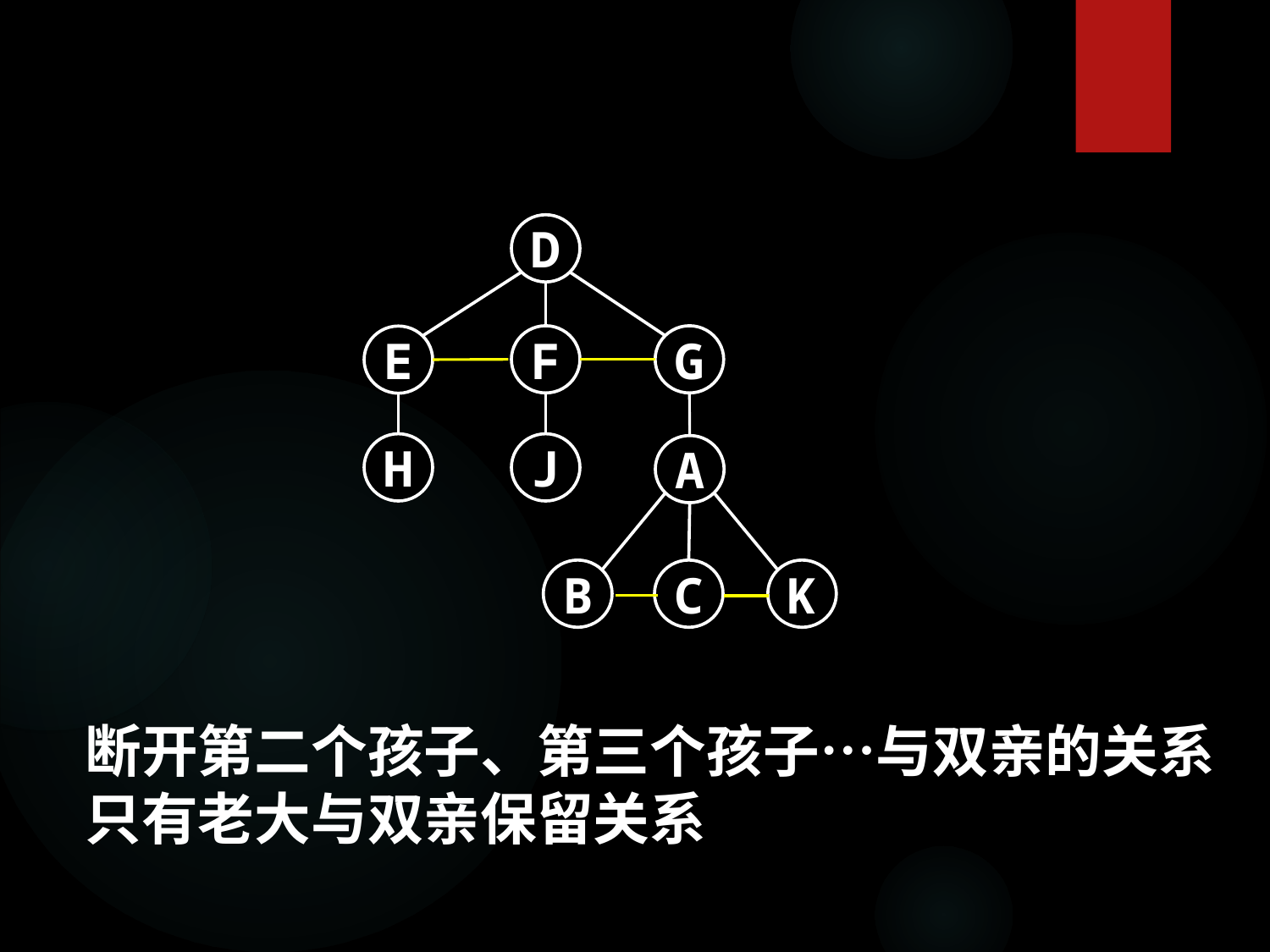

D
F
G
E
H
J
A
B
C
K
断开第二个孩子、第三个孩子…与双亲的关系
只有老大与双亲保留关系